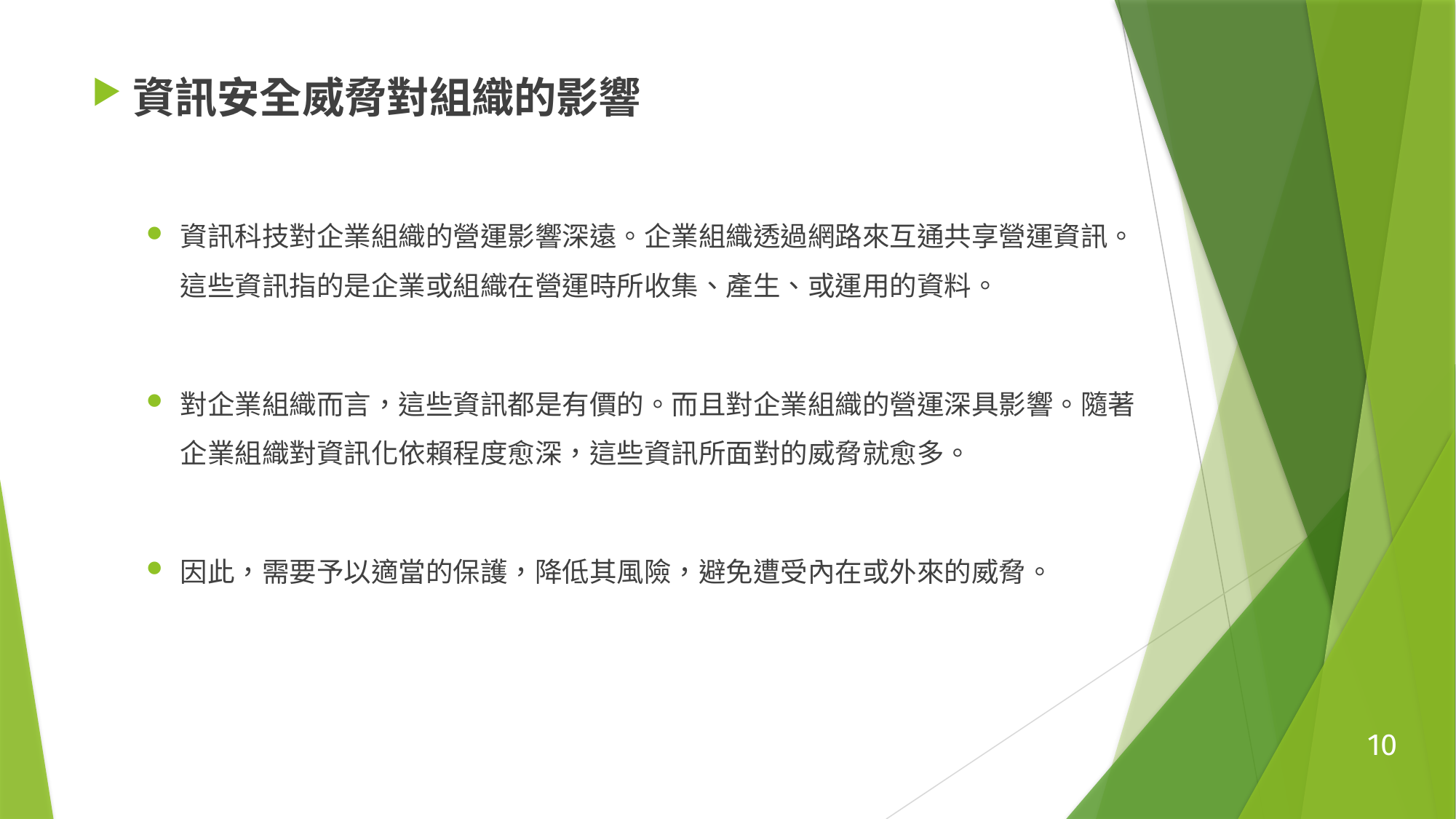

資訊安全威脅對組織的影響

資訊科技對企業組織的營運影響深遠。企業組織透過網路來互通共享營運資訊。這些資訊指的是企業或組織在營運時所收集、產生、或運用的資料。

對企業組織而言，這些資訊都是有價的。而且對企業組織的營運深具影響。隨著企業組織對資訊化依賴程度愈深，這些資訊所面對的威脅就愈多。

因此，需要予以適當的保護，降低其風險，避免遭受內在或外來的威脅。

10